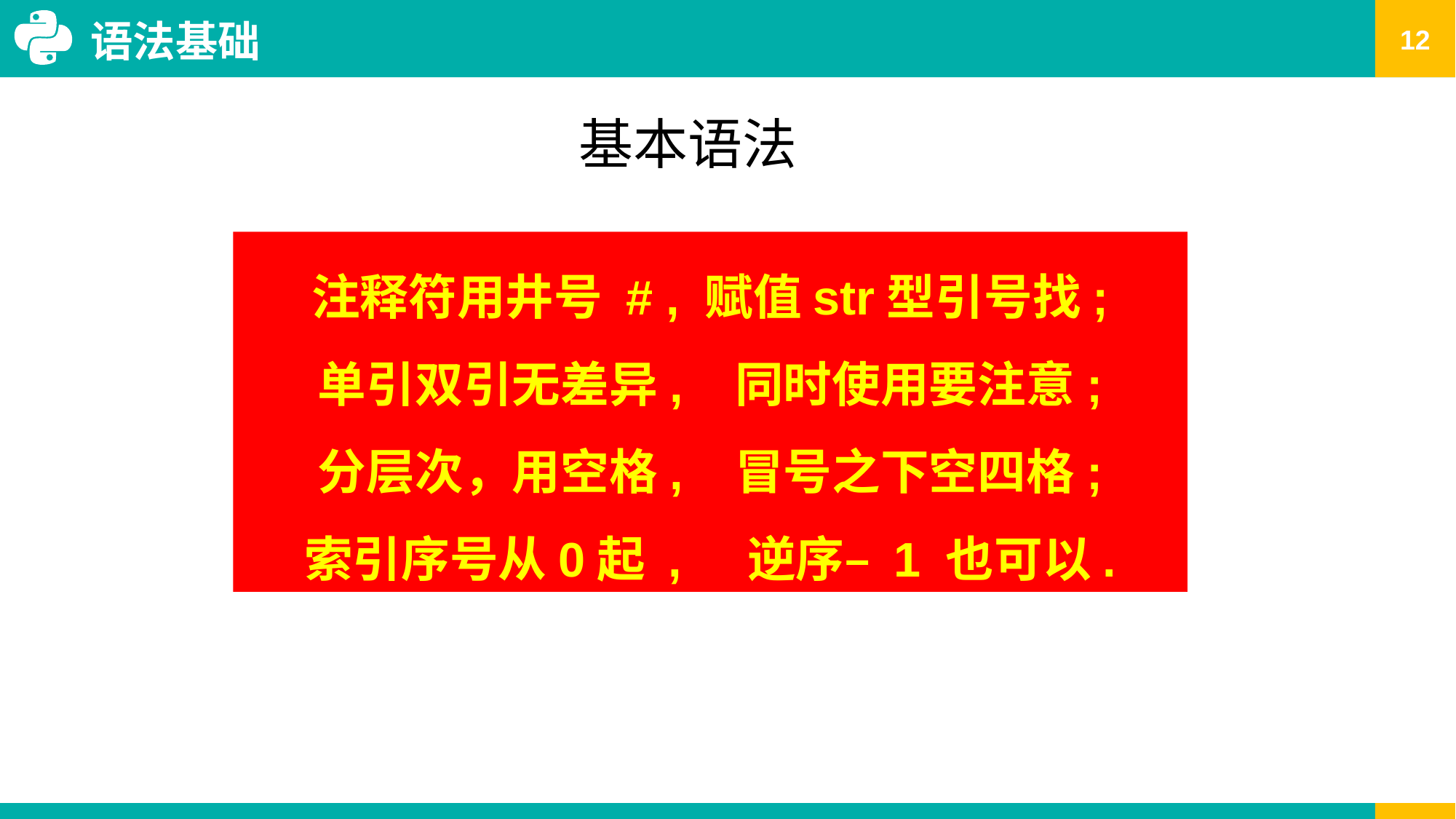

语法基础
基本语法
注释符用井号 # , 赋值str型引号找;
单引双引无差异,   同时使用要注意;
分层次，用空格,   冒号之下空四格;
索引序号从0起 ,    逆序– 1 也可以.